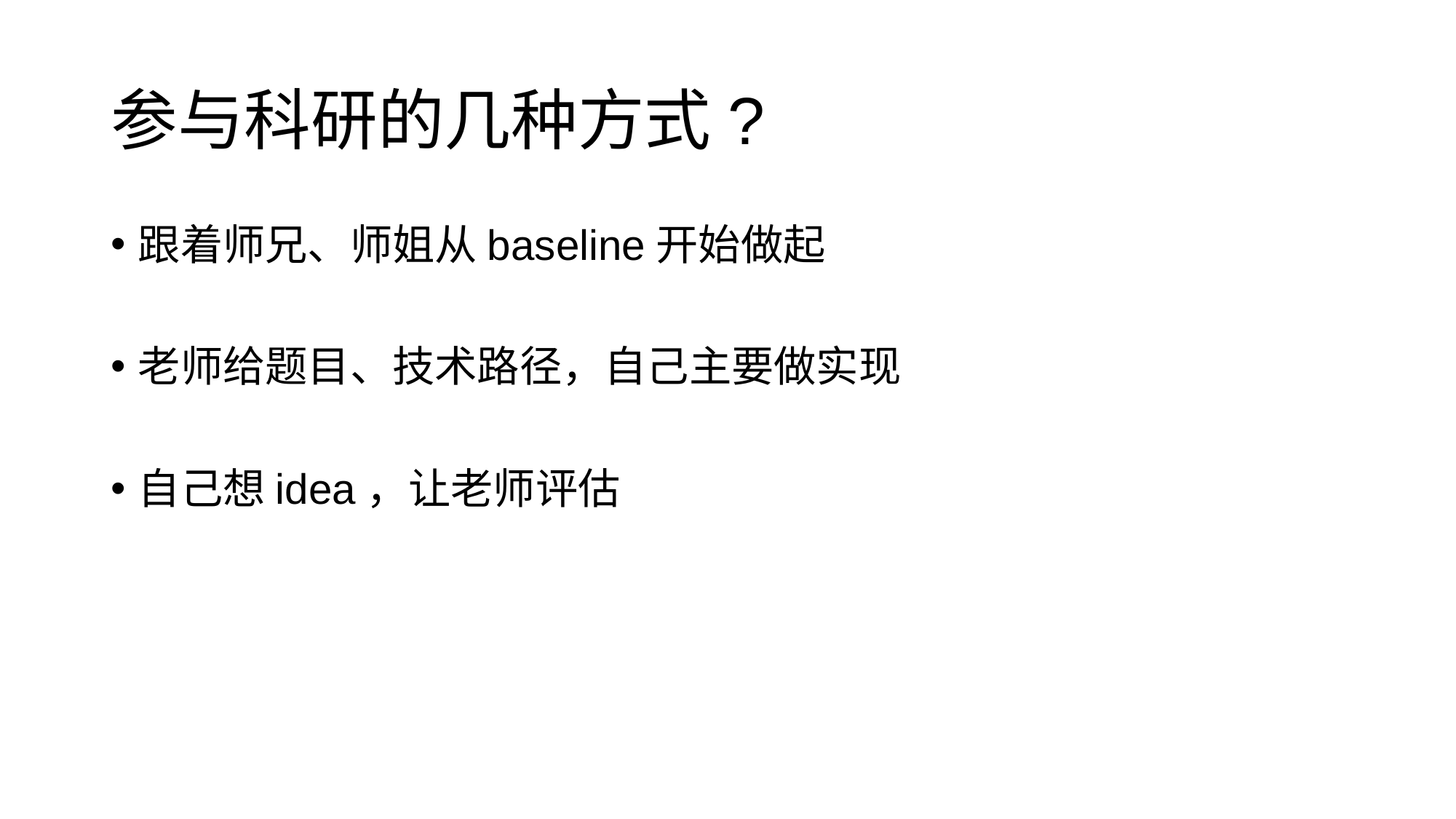

# 参与科研的几种方式?
跟着师兄、师姐从baseline开始做起

老师给题目、技术路径，自己主要做实现

自己想idea，让老师评估